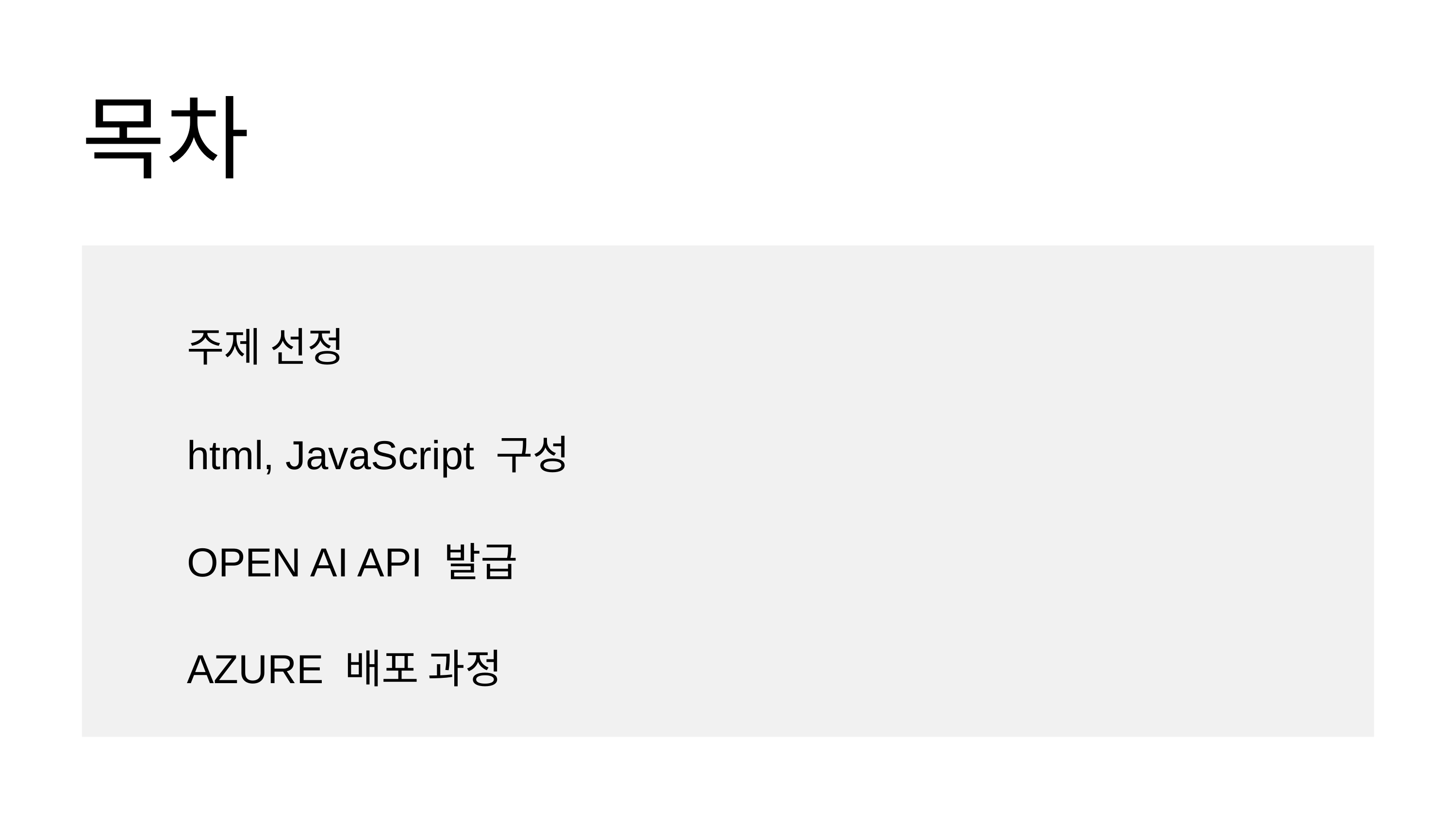

목차

주제 선정
html, JavaScript 구성
OPEN AI API 발급
AZURE 배포 과정